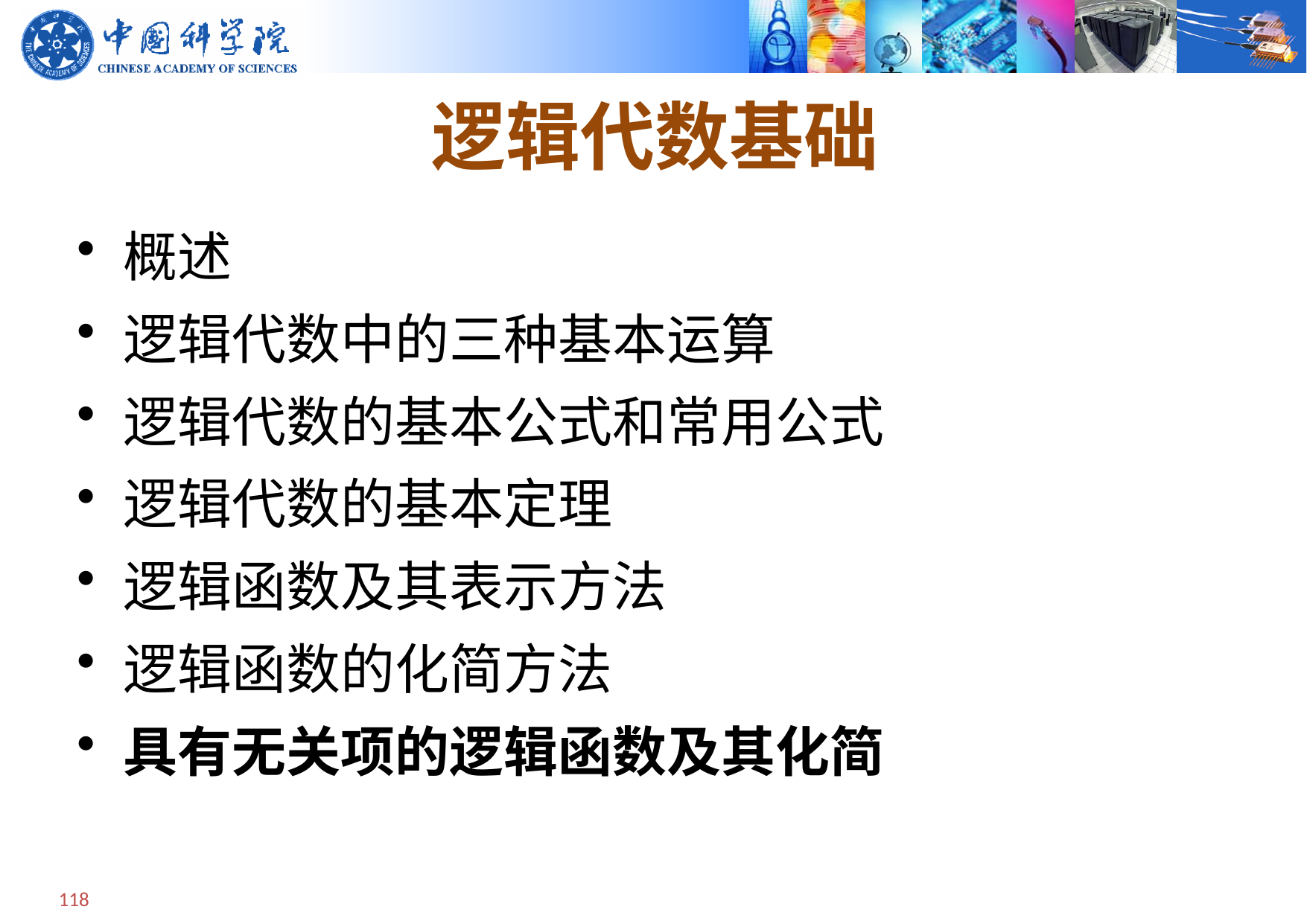

# 逻辑代数基础
概述
逻辑代数中的三种基本运算
逻辑代数的基本公式和常用公式
逻辑代数的基本定理
逻辑函数及其表示方法
逻辑函数的化简方法
具有无关项的逻辑函数及其化简